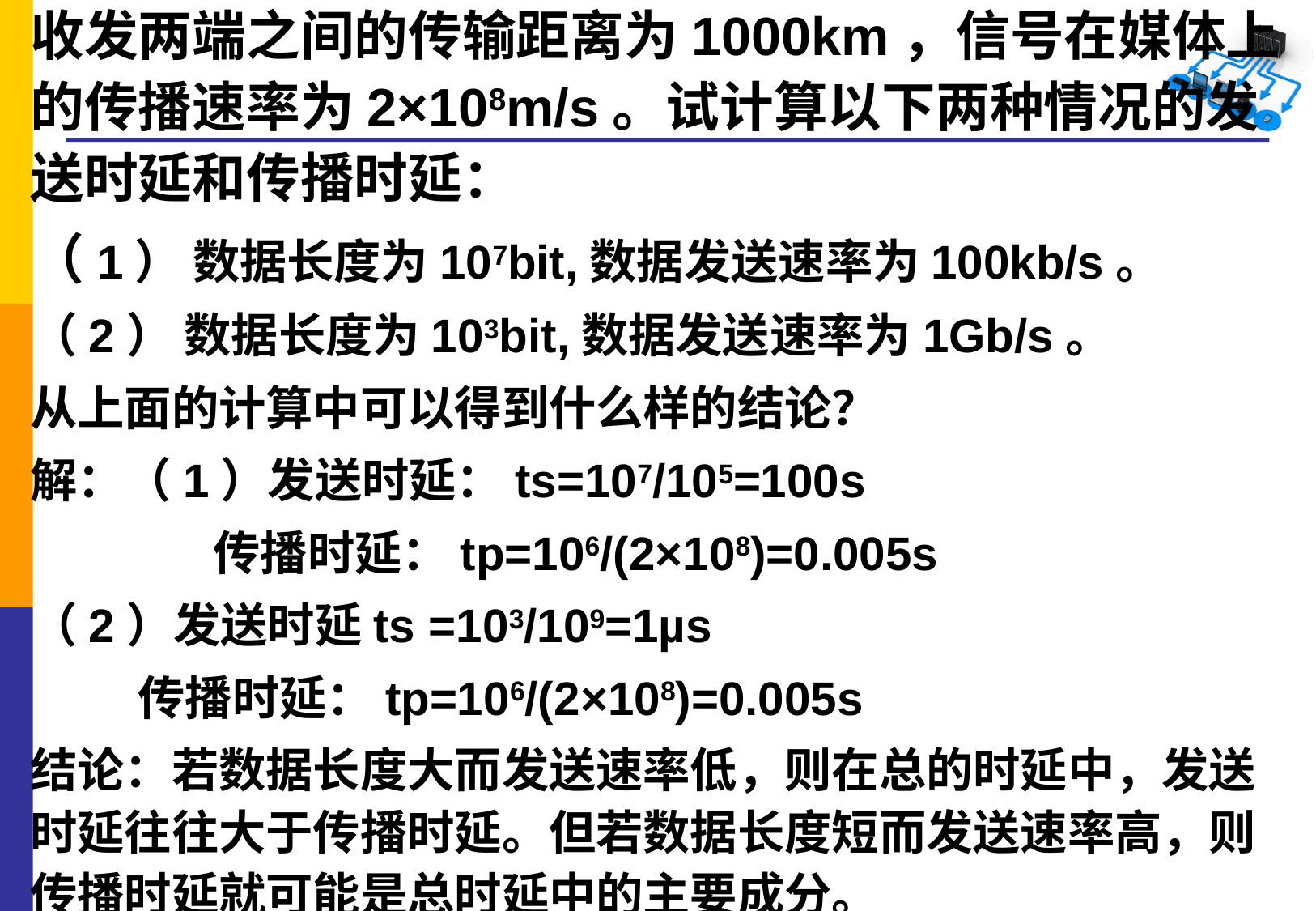

收发两端之间的传输距离为1000km，信号在媒体上的传播速率为2×108m/s。试计算以下两种情况的发送时延和传播时延：
（1） 数据长度为107bit,数据发送速率为100kb/s。
（2） 数据长度为103bit,数据发送速率为1Gb/s。
从上面的计算中可以得到什么样的结论？
解：（1）发送时延：ts=107/105=100s
                传播时延：tp=106/(2×108)=0.005s
（2）发送时延ts =103/109=1µs
         传播时延：tp=106/(2×108)=0.005s
结论：若数据长度大而发送速率低，则在总的时延中，发送时延往往大于传播时延。但若数据长度短而发送速率高，则传播时延就可能是总时延中的主要成分。